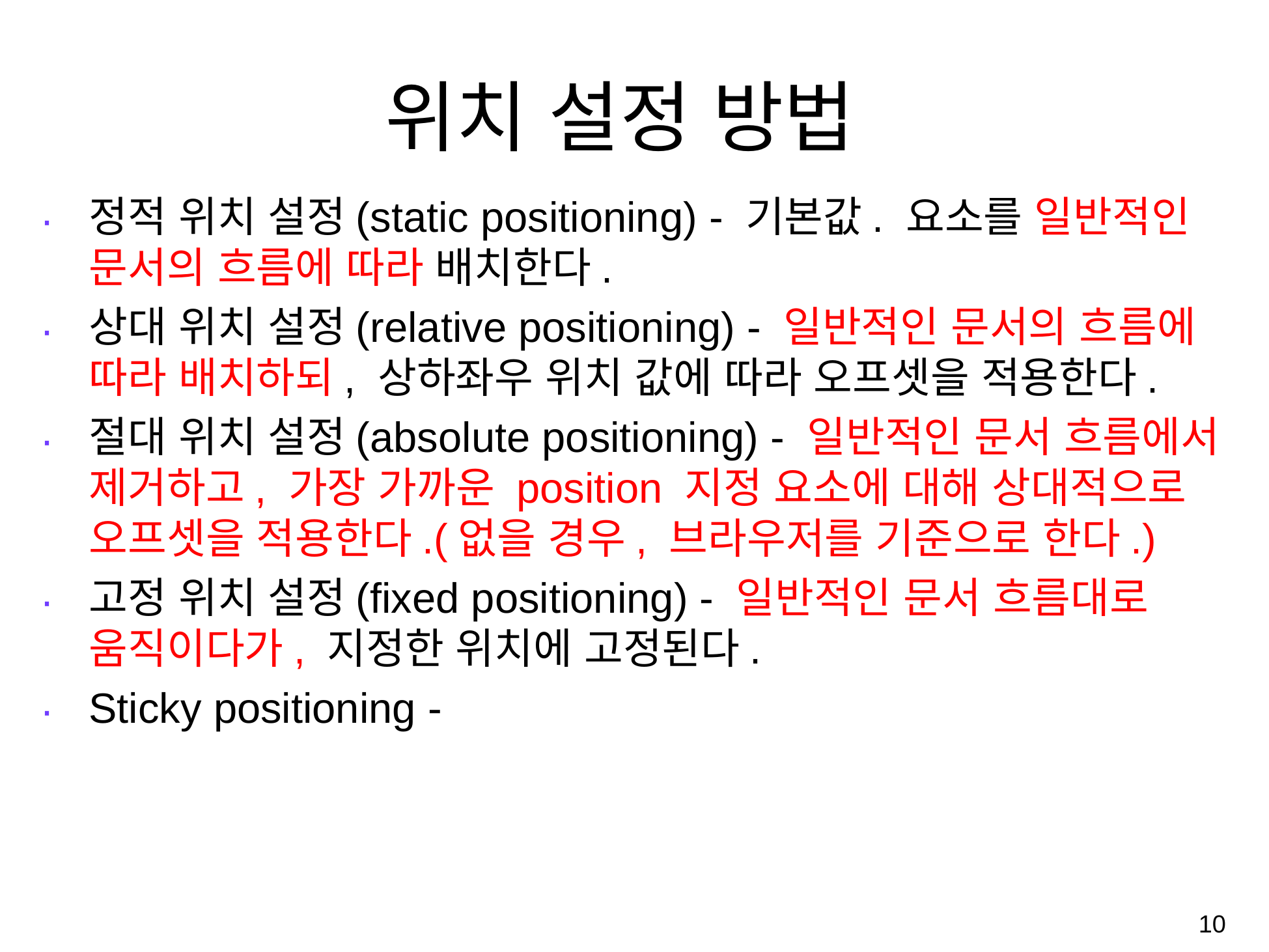

# 위치 설정 방법
정적 위치 설정(static positioning) - 기본값. 요소를 일반적인 문서의 흐름에 따라 배치한다.
상대 위치 설정(relative positioning) - 일반적인 문서의 흐름에 따라 배치하되, 상하좌우 위치 값에 따라 오프셋을 적용한다.
절대 위치 설정(absolute positioning) - 일반적인 문서 흐름에서 제거하고, 가장 가까운 position 지정 요소에 대해 상대적으로 오프셋을 적용한다.(없을 경우, 브라우저를 기준으로 한다.)
고정 위치 설정(fixed positioning) - 일반적인 문서 흐름대로 움직이다가, 지정한 위치에 고정된다.
Sticky positioning -

10